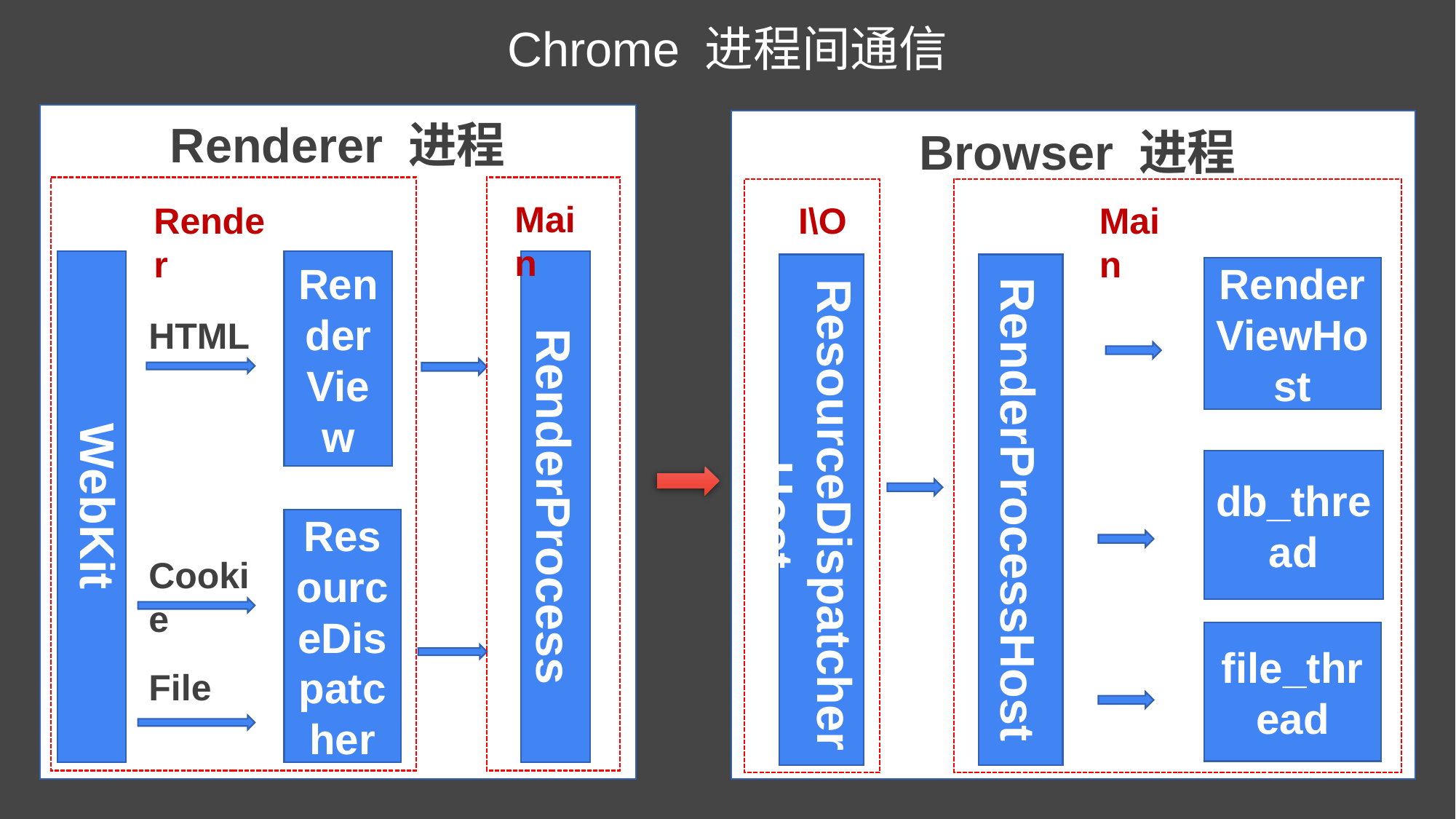

Chrome 进程间通信

Renderer 进程

Browser 进程

Main
Render
I\O
Main
WebKit
ResourceDispatcherHost
RenderProcess

RenderView

RenderProcessHost
RenderViewHost
HTML

db_thread

ResourceDispatcher

Cookie

file_thread

File